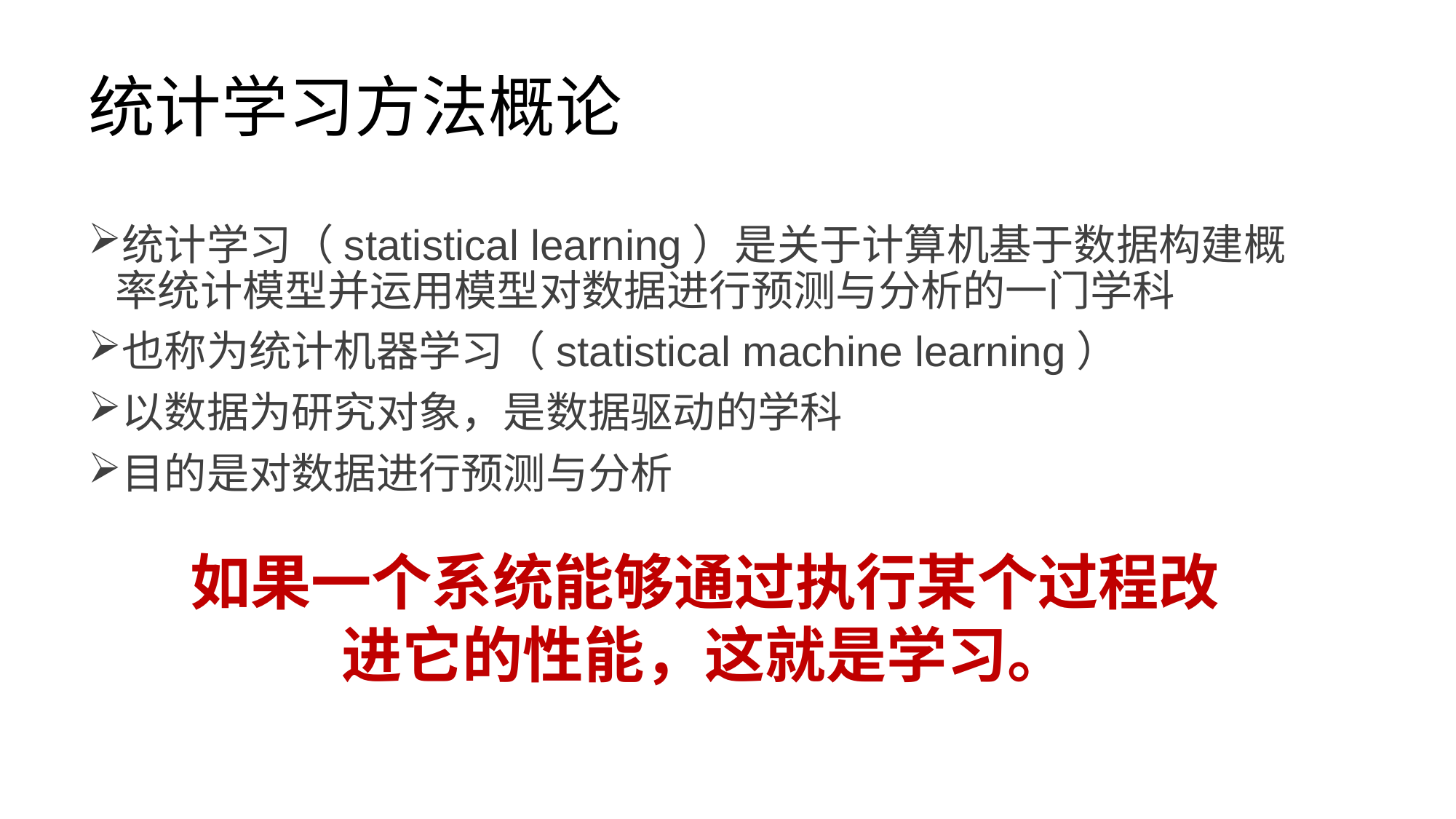

# 统计学习方法概论
统计学习（statistical learning）是关于计算机基于数据构建概率统计模型并运用模型对数据进行预测与分析的一门学科
也称为统计机器学习（statistical machine learning）
以数据为研究对象，是数据驱动的学科
目的是对数据进行预测与分析
如果一个系统能够通过执行某个过程改进它的性能，这就是学习。